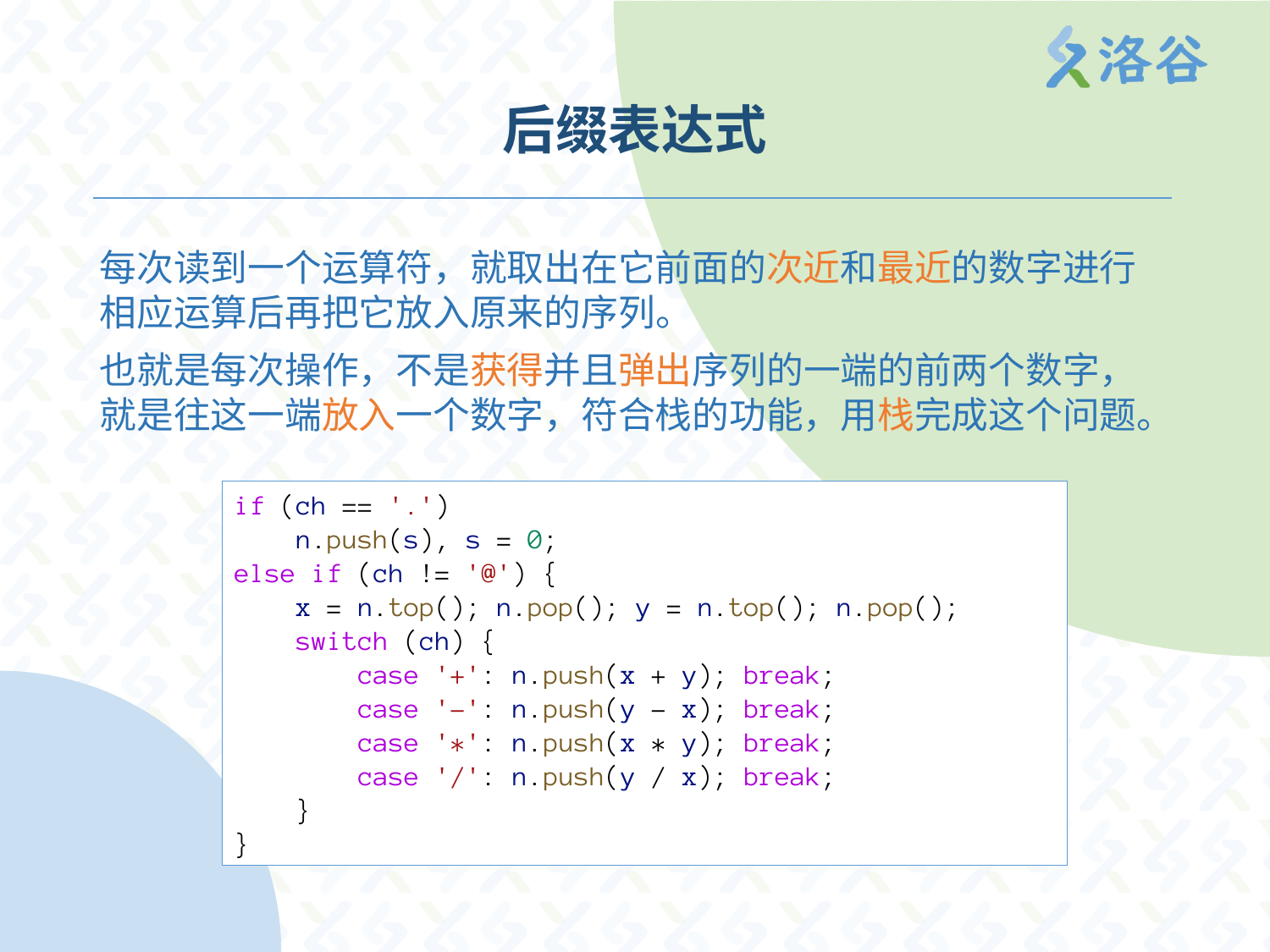

# 后缀表达式
每次读到一个运算符，就取出在它前面的次近和最近的数字进行相应运算后再把它放入原来的序列。
也就是每次操作，不是获得并且弹出序列的一端的前两个数字，就是往这一端放入一个数字，符合栈的功能，用栈完成这个问题。
if (ch == '.')
    n.push(s), s = 0;
else if (ch != '@') {
    x = n.top(); n.pop(); y = n.top(); n.pop();
    switch (ch) {
        case '+': n.push(x + y); break;
        case '-': n.push(y - x); break;
        case '*': n.push(x * y); break;
        case '/': n.push(y / x); break;
    }
}